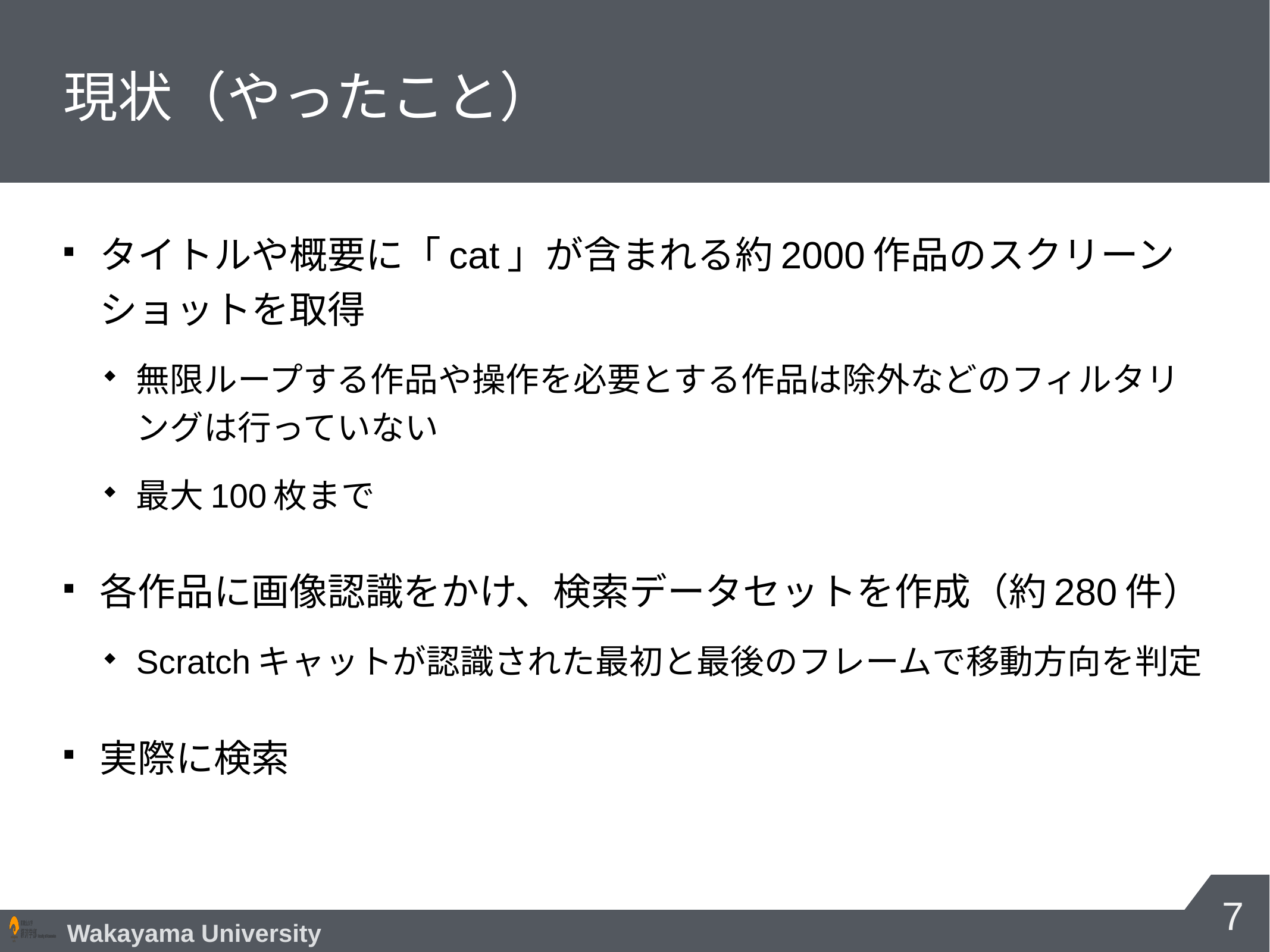

# 現状（やったこと）
タイトルや概要に「cat」が含まれる約2000作品のスクリーンショットを取得
無限ループする作品や操作を必要とする作品は除外などのフィルタリングは行っていない
最大100枚まで
各作品に画像認識をかけ、検索データセットを作成（約280件）
Scratchキャットが認識された最初と最後のフレームで移動方向を判定
実際に検索
7